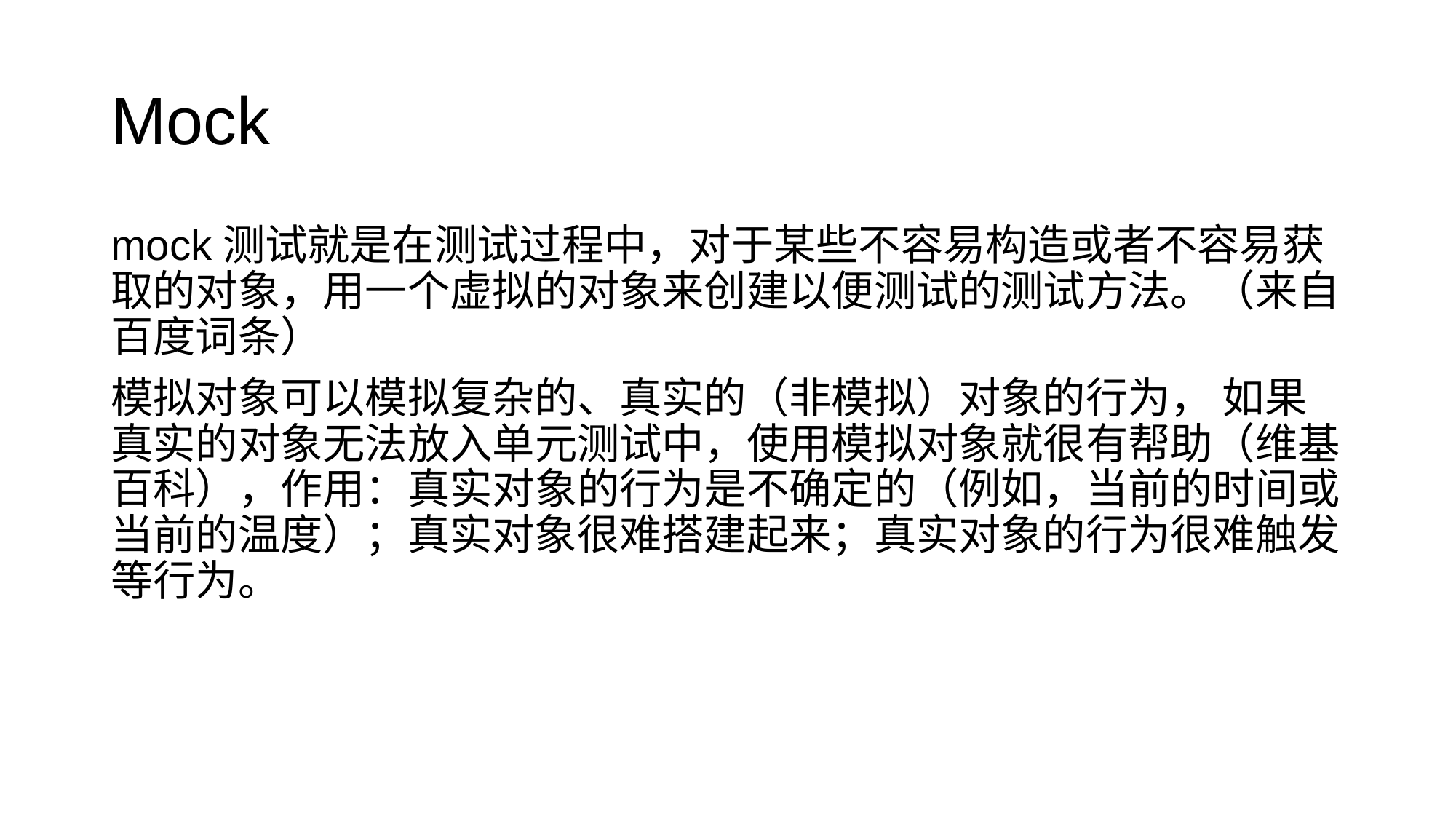

# Mock
mock测试就是在测试过程中，对于某些不容易构造或者不容易获取的对象，用一个虚拟的对象来创建以便测试的测试方法。（来自百度词条）
模拟对象可以模拟复杂的、真实的（非模拟）对象的行为， 如果真实的对象无法放入单元测试中，使用模拟对象就很有帮助（维基百科），作用：真实对象的行为是不确定的（例如，当前的时间或当前的温度）；真实对象很难搭建起来；真实对象的行为很难触发等行为。